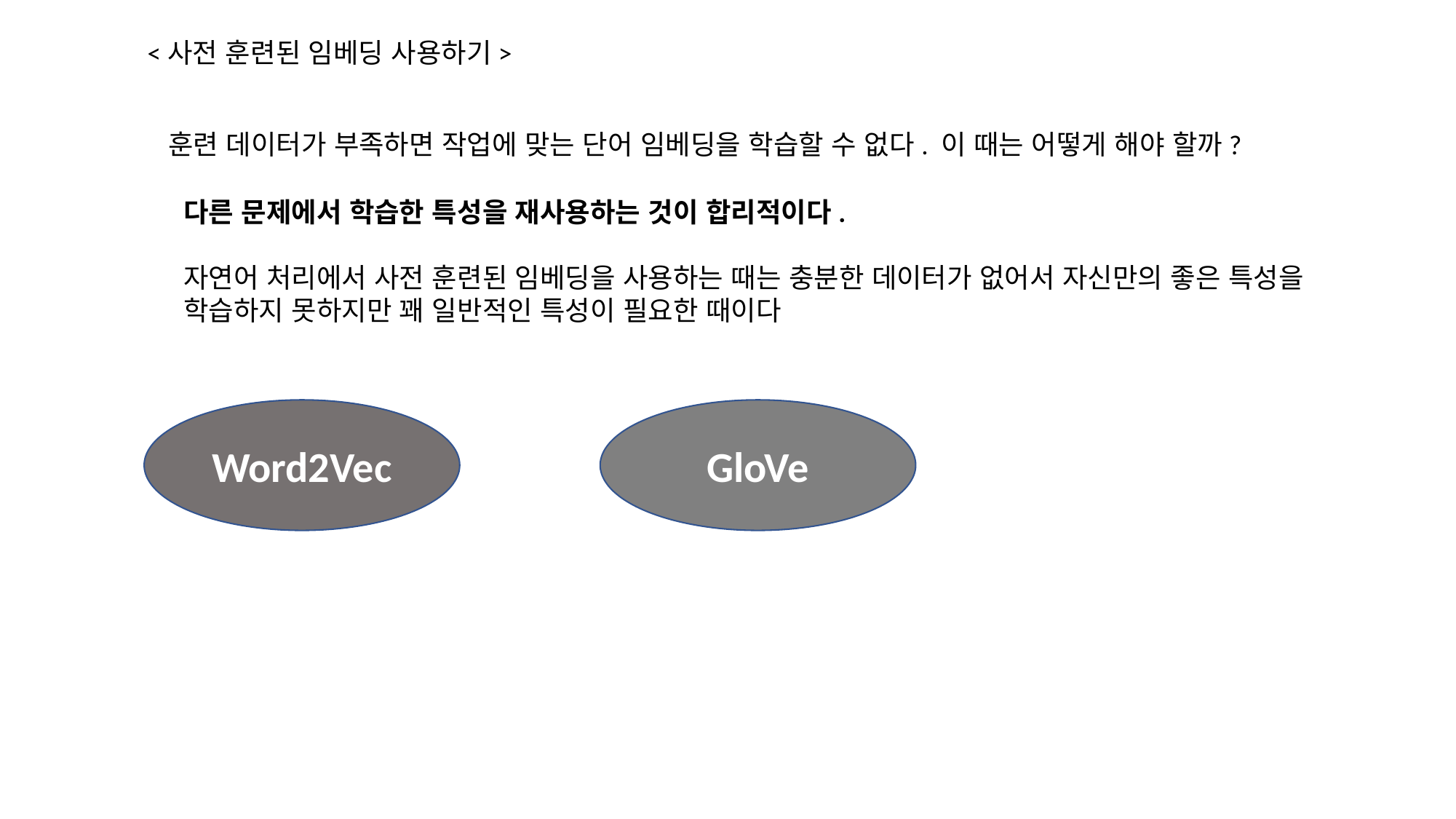

<사전 훈련된 임베딩 사용하기>
훈련 데이터가 부족하면 작업에 맞는 단어 임베딩을 학습할 수 없다. 이 때는 어떻게 해야 할까?
다른 문제에서 학습한 특성을 재사용하는 것이 합리적이다.

자연어 처리에서 사전 훈련된 임베딩을 사용하는 때는 충분한 데이터가 없어서 자신만의 좋은 특성을
학습하지 못하지만 꽤 일반적인 특성이 필요한 때이다
Word2Vec
GloVe